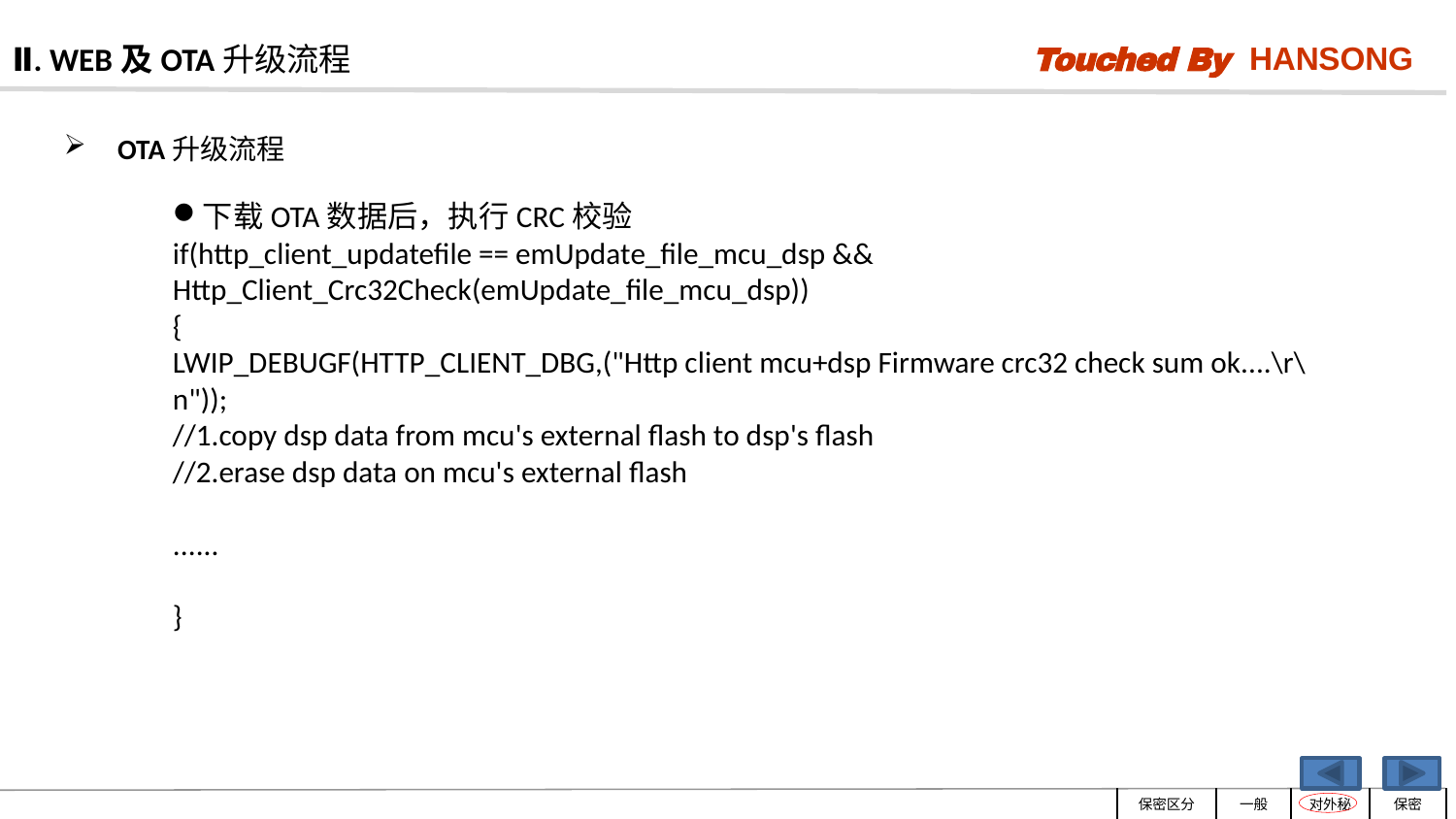

Ⅱ. WEB及OTA升级流程

 OTA升级流程
下载OTA数据后，执行CRC校验
if(http_client_updatefile == emUpdate_file_mcu_dsp && Http_Client_Crc32Check(emUpdate_file_mcu_dsp))
{
LWIP_DEBUGF(HTTP_CLIENT_DBG,("Http client mcu+dsp Firmware crc32 check sum ok....\r\n"));
//1.copy dsp data from mcu's external flash to dsp's flash
//2.erase dsp data on mcu's external flash

......

}